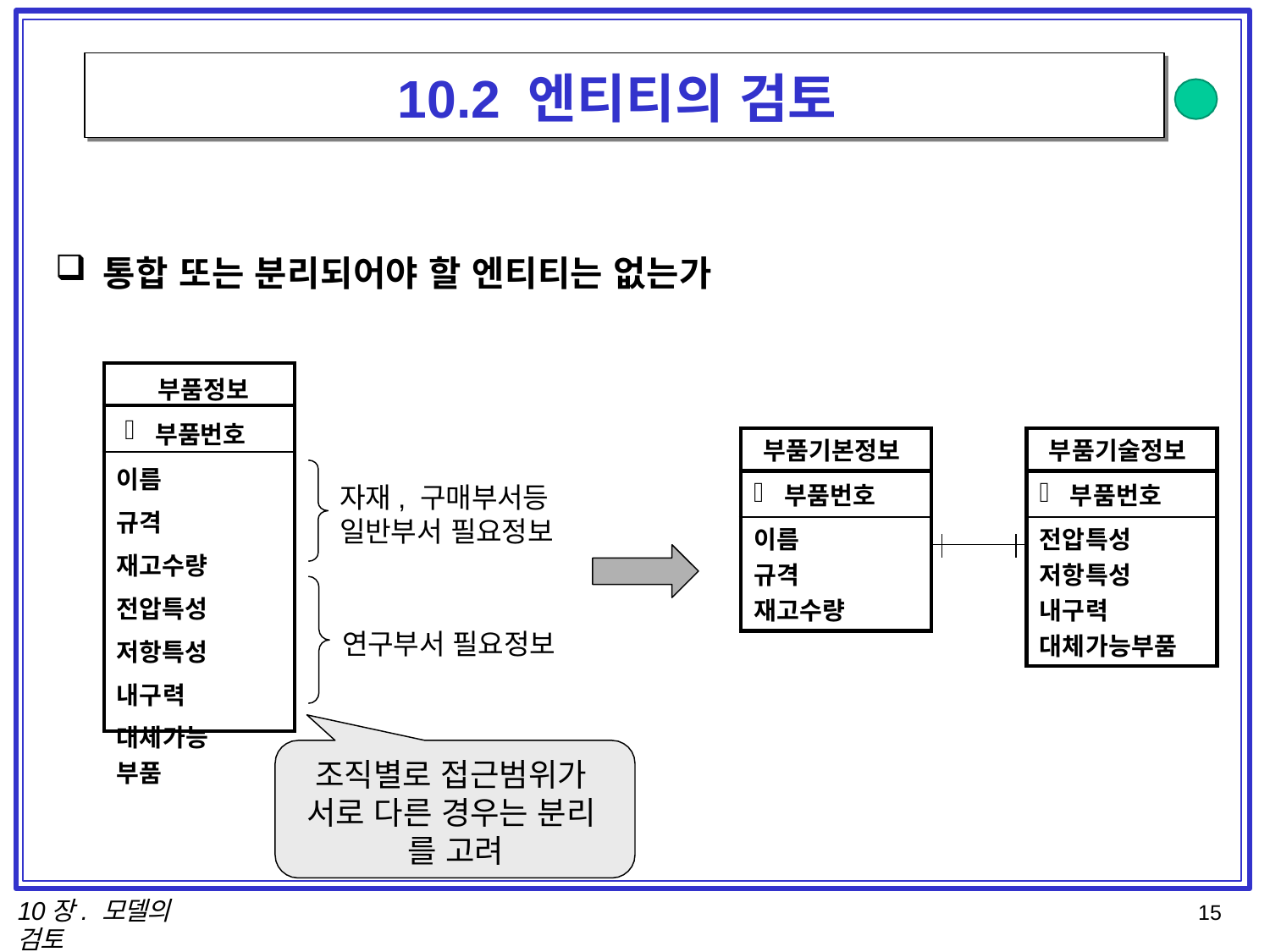

# 10.2 엔티티의 검토

통합 또는 분리되어야 할 엔티티는 없는가
| 부품정보 |
| --- |
| 부품번호 |
| 이름 규격 재고수량 전압특성 저항특성 내구력 대체가능부품 |

부품기본정보
부품기술정보

자재, 구매부서등  일반부서 필요정보
부품번호
부품번호
이름  규격  재고수량
전압특성  저항특성  내구력  대체가능부품

연구부서 필요정보

조직별로 접근범위가  서로 다른 경우는 분리  를 고려
10장. 모델의 검토
15